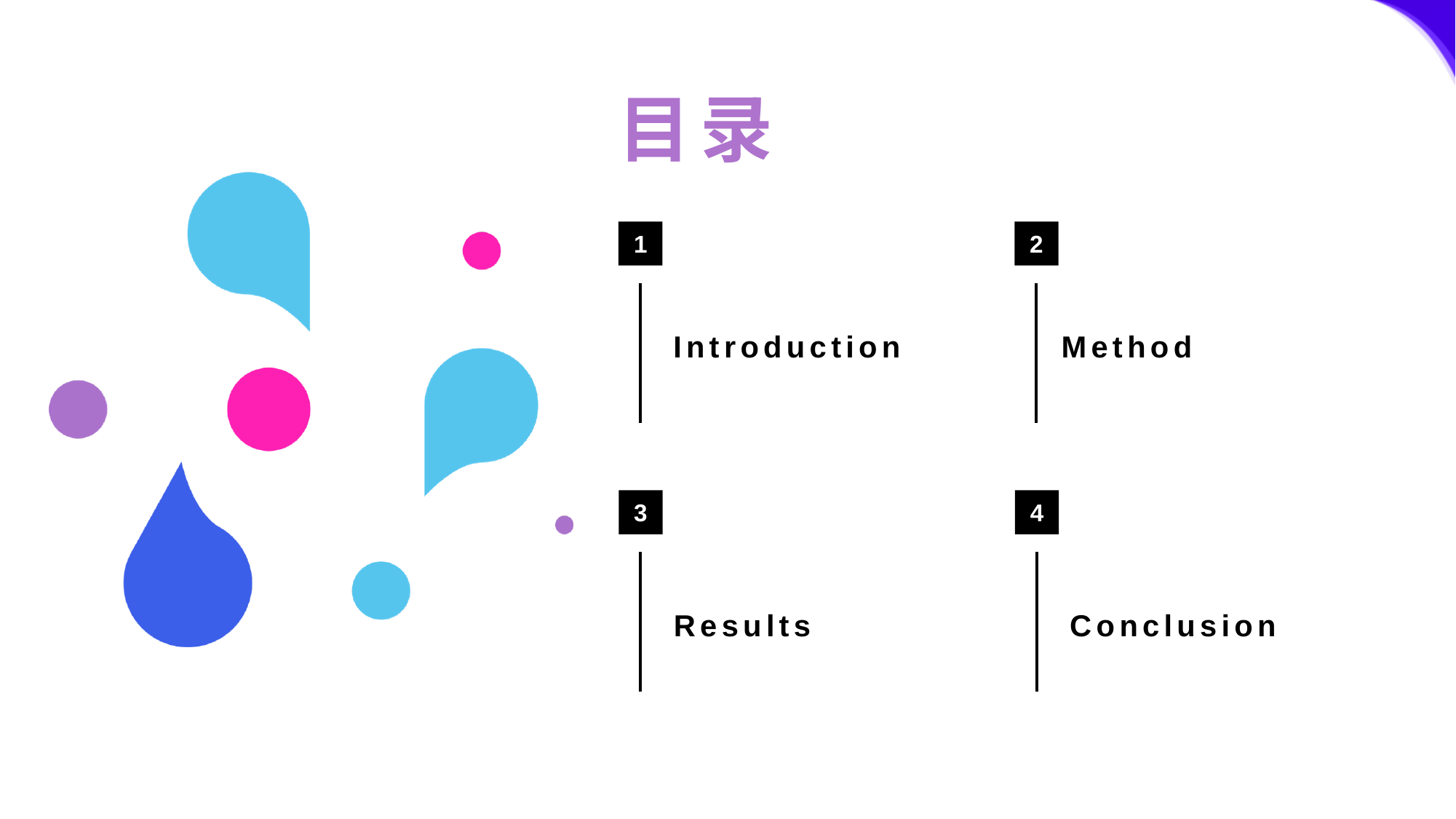

目录
1
2
Introduction
Method
3
4
Results
Conclusion